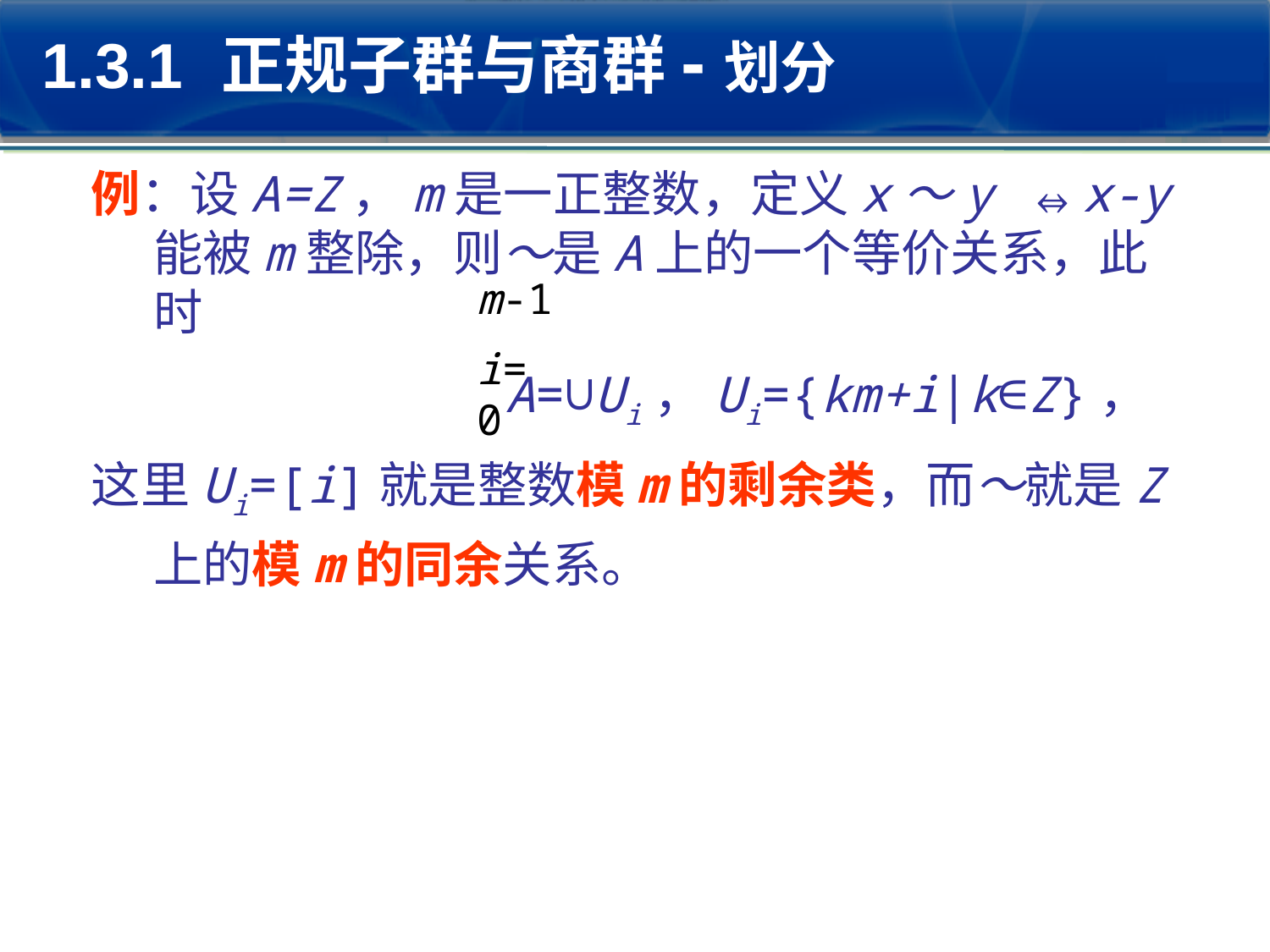

1.3.1 正规子群与商群-划分
例：设A=Z，m是一正整数，定义x～y ⇔x-y能被m整除，则～是A上的一个等价关系，此时
              A=∪Ui，Ui={km+i|k∈Z}，
这里Ui=[i]就是整数模m的剩余类，而～就是Z上的模m的同余关系。
m-1
i=0